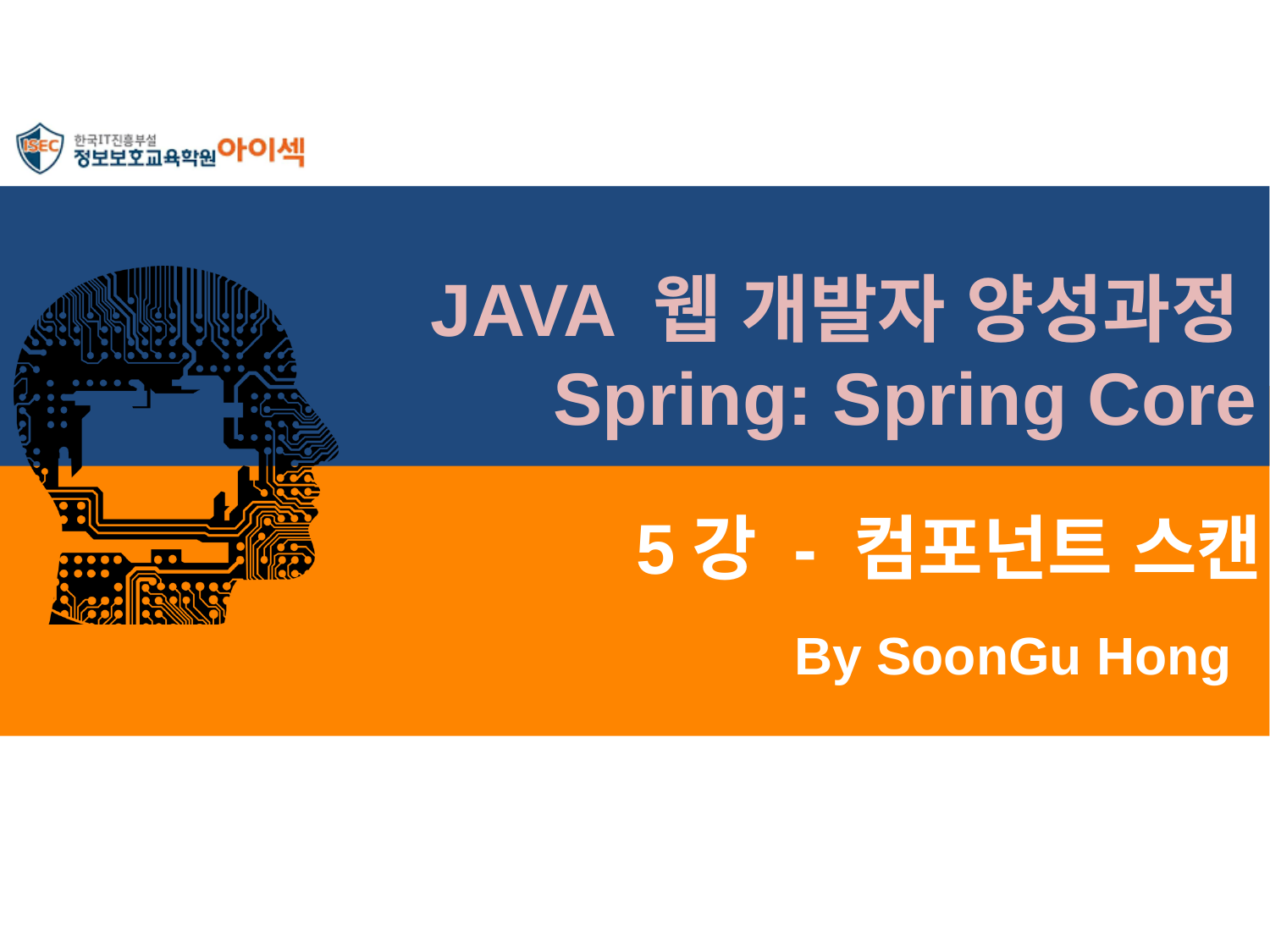

JAVA 웹 개발자 양성과정Spring: Spring Core
# 5강 - 컴포넌트 스캔
By SoonGu Hong